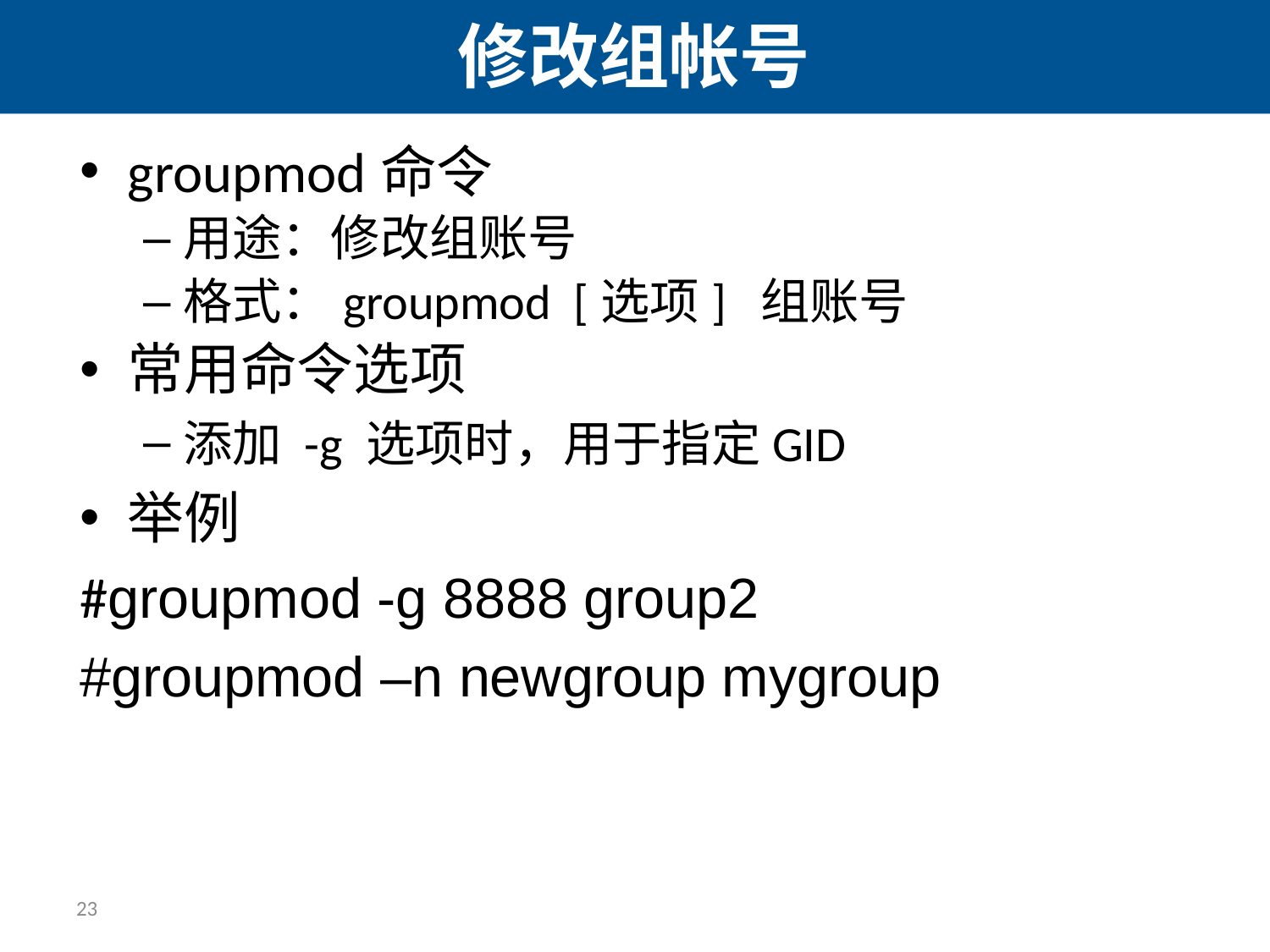

# 修改组帐号
groupmod命令
用途：修改组账号
格式：groupmod  [选项]  组账号
常用命令选项
添加 -g 选项时，用于指定GID
举例
#groupmod -g 8888 group2
#groupmod –n newgroup mygroup

23